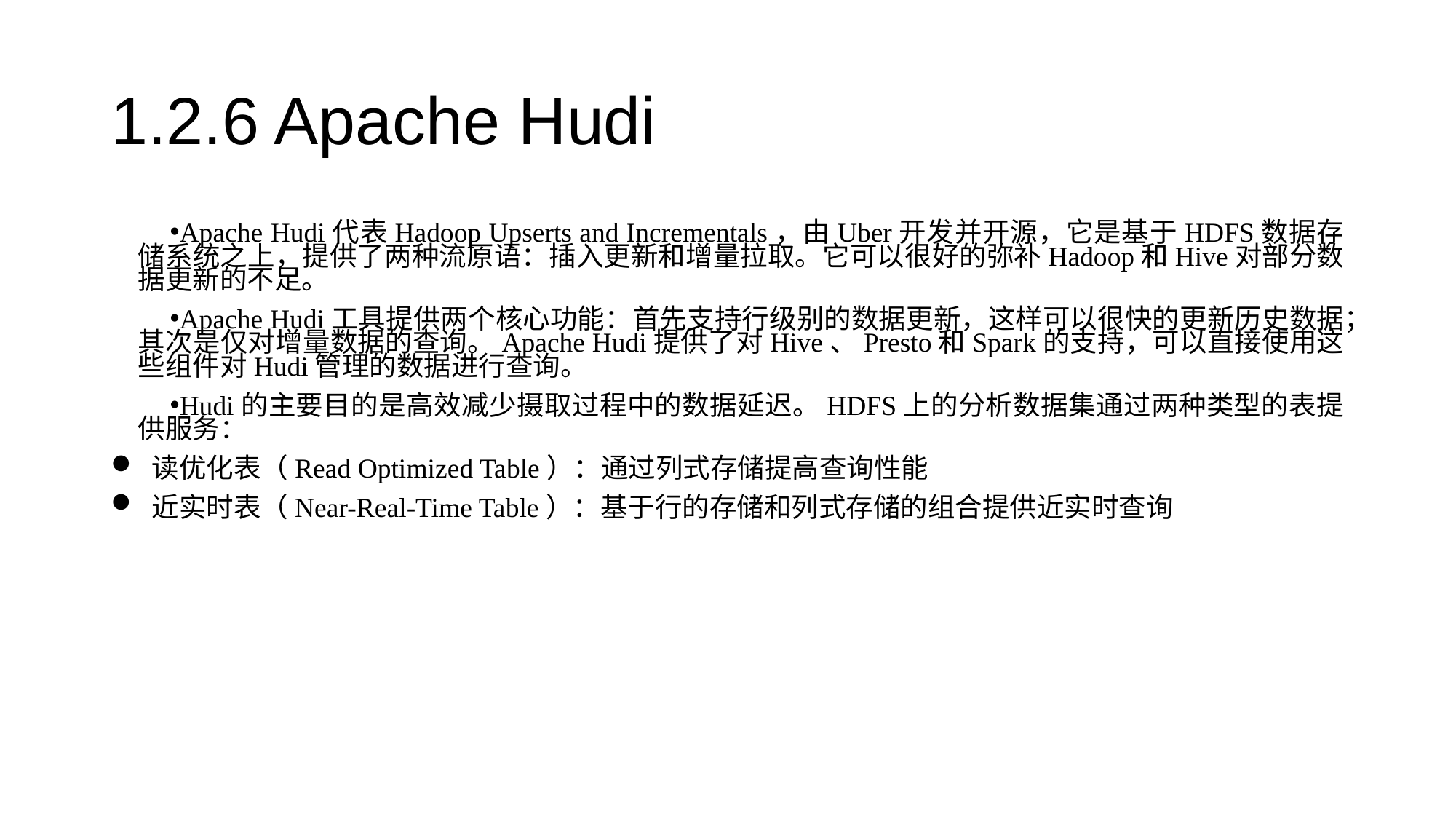

# 1.2.6 Apache Hudi
Apache Hudi代表Hadoop Upserts and Incrementals，由Uber开发并开源，它是基于HDFS数据存储系统之上，提供了两种流原语：插入更新和增量拉取。它可以很好的弥补Hadoop和Hive对部分数据更新的不足。
Apache Hudi工具提供两个核心功能：首先支持行级别的数据更新，这样可以很快的更新历史数据；其次是仅对增量数据的查询。Apache Hudi提供了对Hive、Presto和Spark的支持，可以直接使用这些组件对Hudi管理的数据进行查询。
Hudi的主要目的是高效减少摄取过程中的数据延迟。HDFS上的分析数据集通过两种类型的表提供服务：
读优化表（Read Optimized Table）：通过列式存储提高查询性能
近实时表（Near-Real-Time Table）：基于行的存储和列式存储的组合提供近实时查询